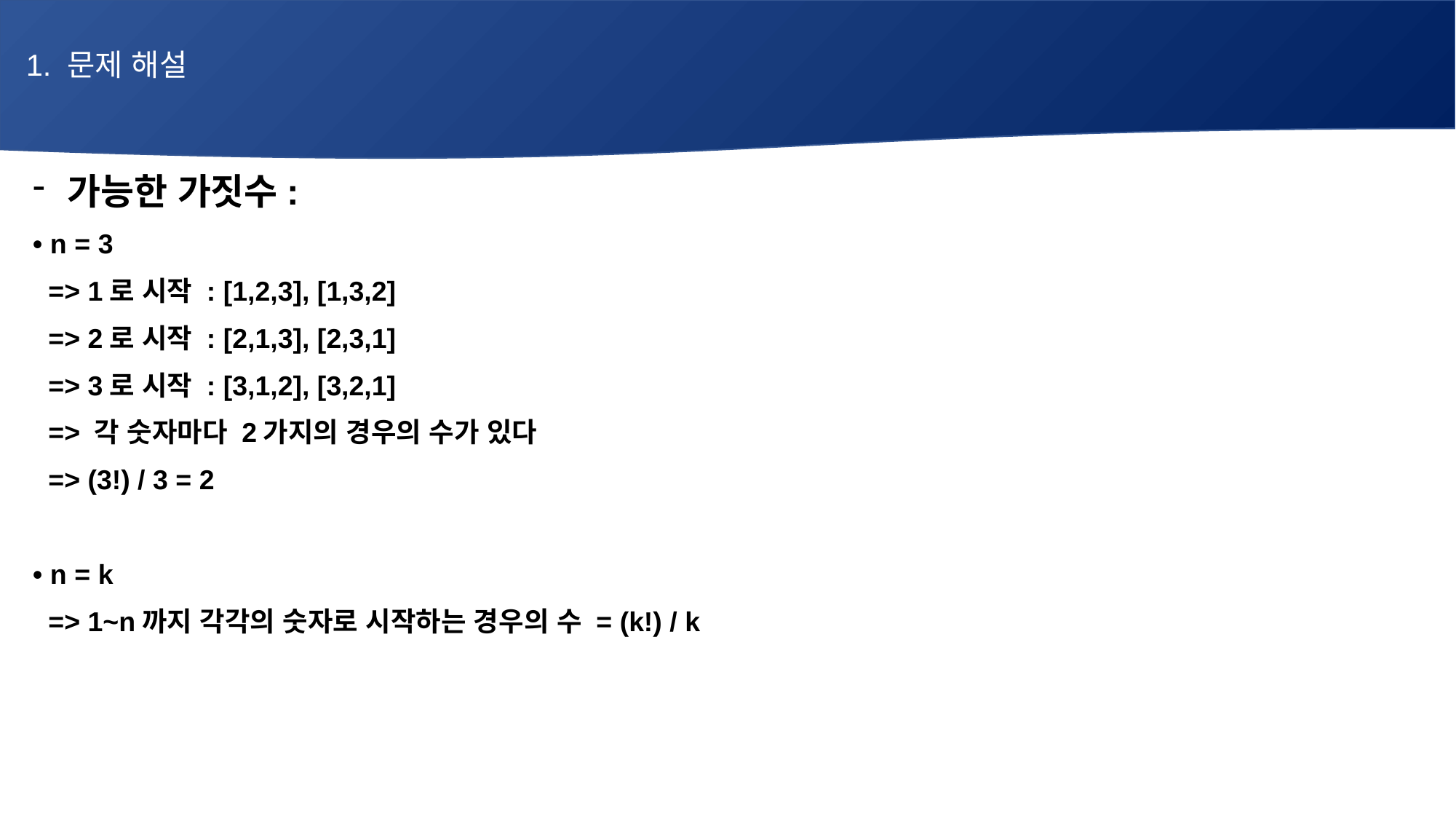

1. 문제 해설
가능한 가짓수:
• n = 3
  => 1로 시작 : [1,2,3], [1,3,2]
  => 2로 시작 : [2,1,3], [2,3,1]
  => 3로 시작 : [3,1,2], [3,2,1]
  => 각 숫자마다 2가지의 경우의 수가 있다
  => (3!) / 3 = 2

• n = k
  => 1~n까지 각각의 숫자로 시작하는 경우의 수 = (k!) / k